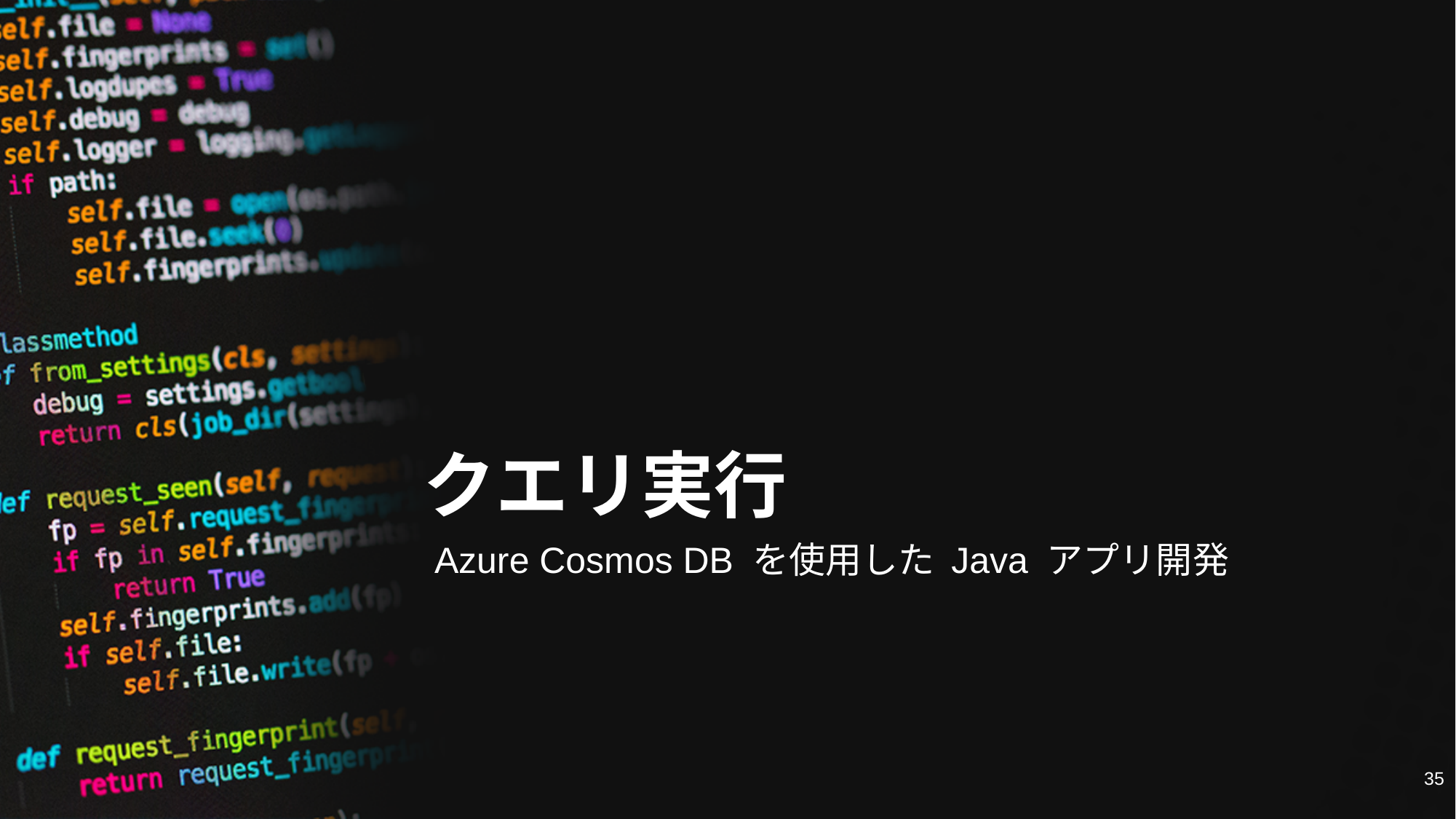

# クエリ実行
Azure Cosmos DB を使用した Java アプリ開発
35